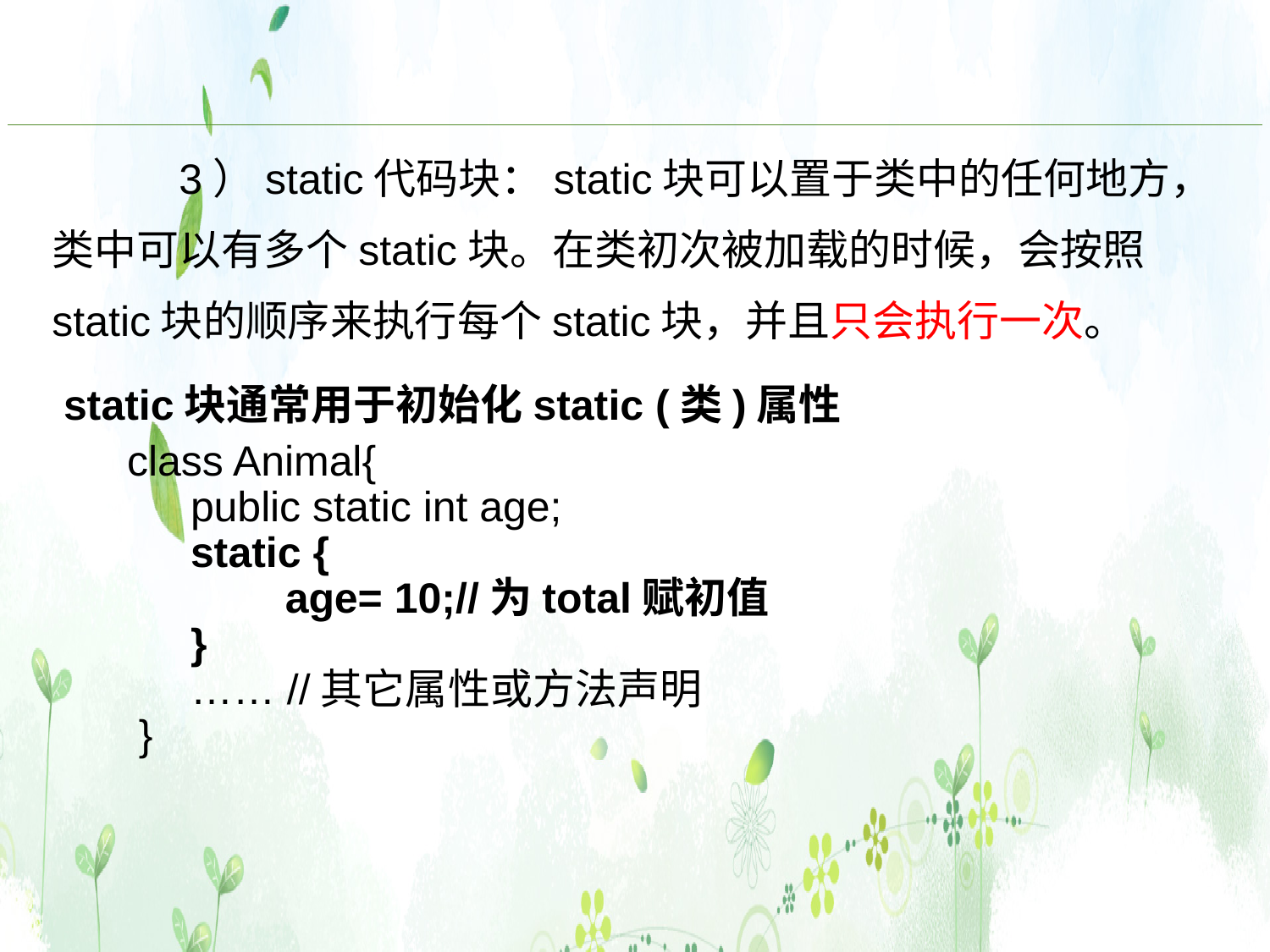

3）static代码块：static块可以置于类中的任何地方，类中可以有多个static块。在类初次被加载的时候，会按照static块的顺序来执行每个static块，并且只会执行一次。
static块通常用于初始化static (类)属性
class Animal{
	public static int age;
	static {
	        age= 10;//为total赋初值
	}
	…… //其它属性或方法声明
 }